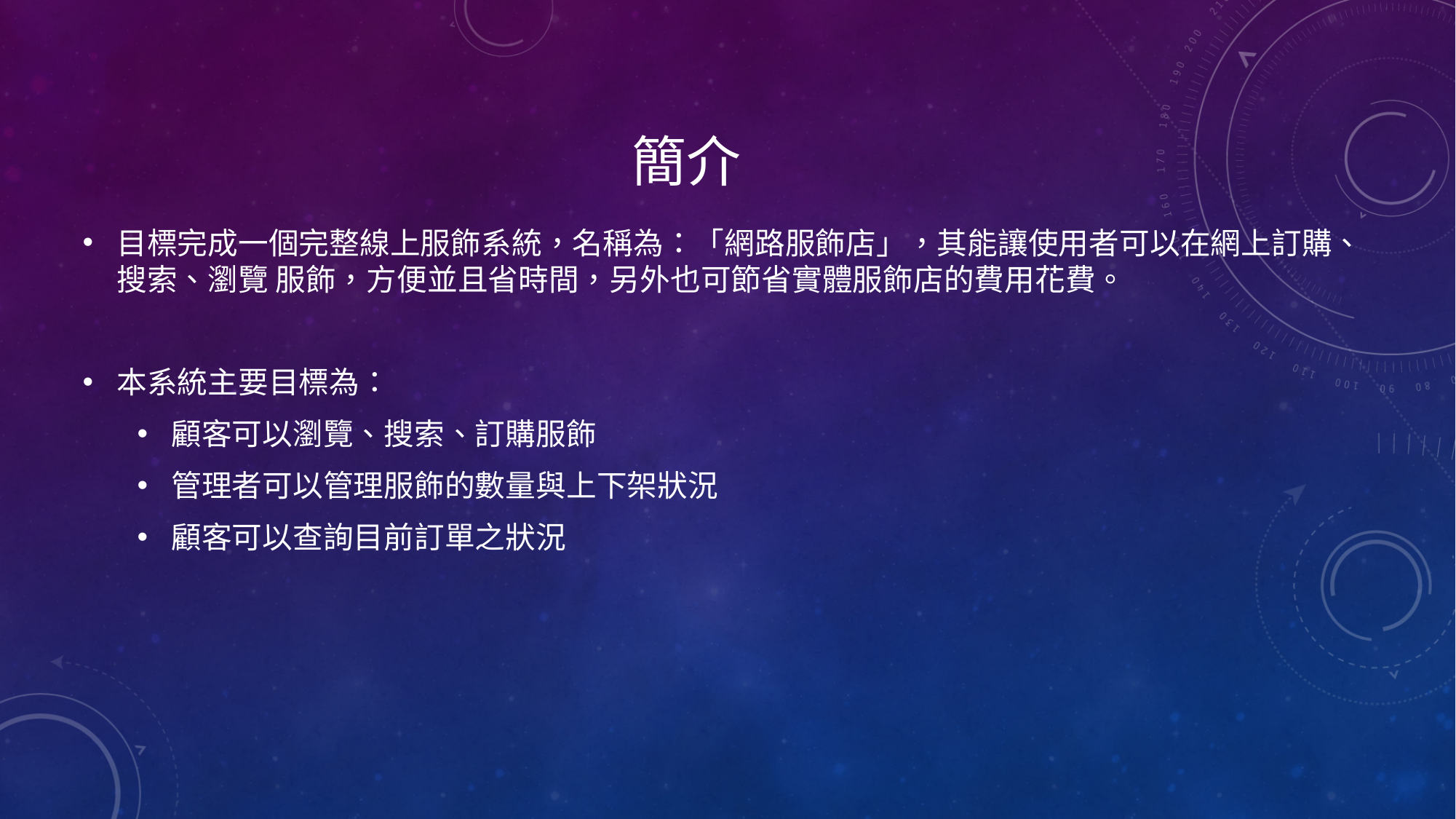

# 簡介
目標完成一個完整線上服飾系統，名稱為：「網路服飾店」，其能讓使用者可以在網上訂購、搜索、瀏覽 服飾，方便並且省時間，另外也可節省實體服飾店的費用花費。

本系統主要目標為：
顧客可以瀏覽、搜索、訂購服飾
管理者可以管理服飾的數量與上下架狀況
顧客可以查詢目前訂單之狀況